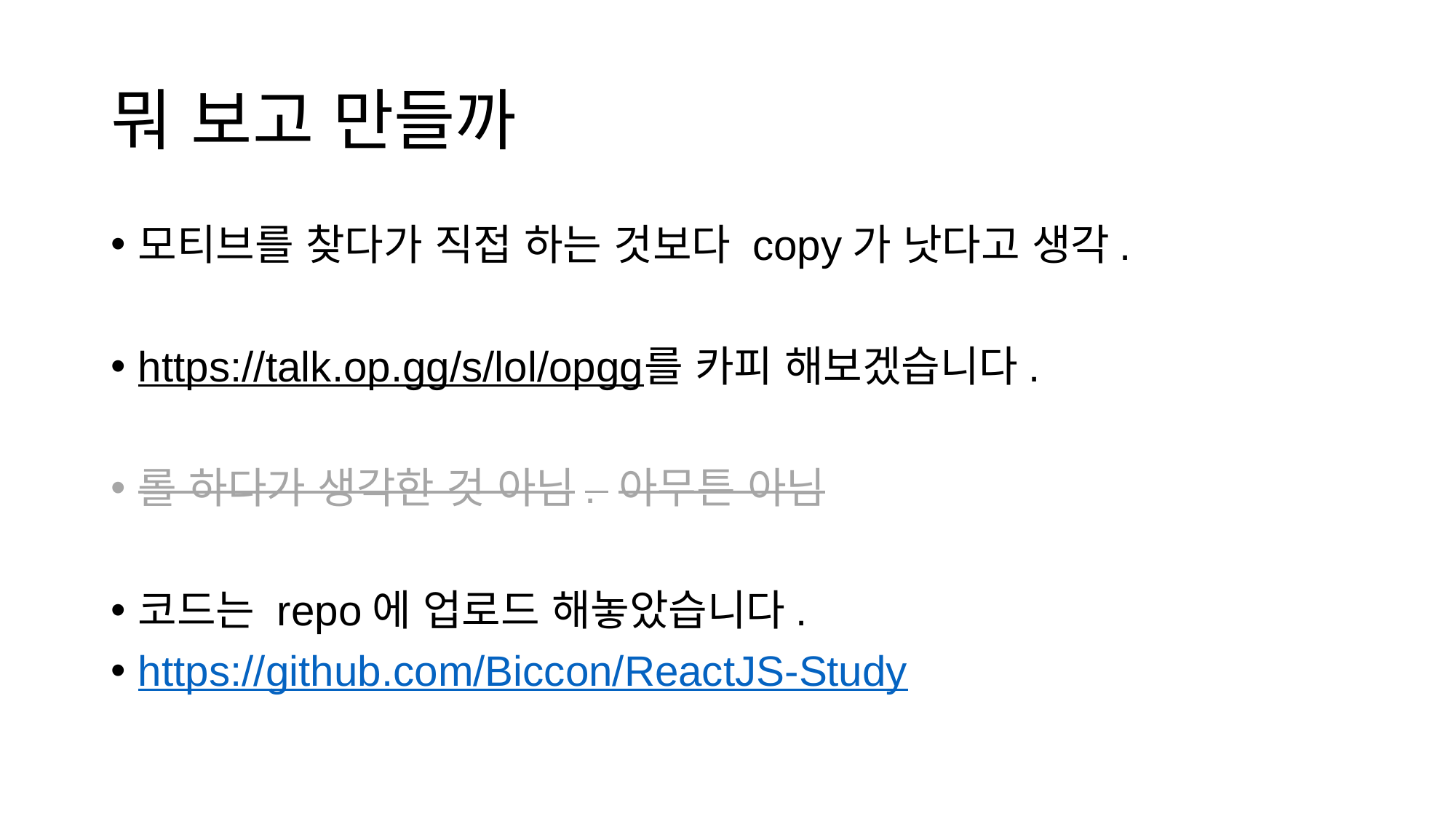

# 뭐 보고 만들까
모티브를 찾다가 직접 하는 것보다 copy가 낫다고 생각.

https://talk.op.gg/s/lol/opgg를 카피 해보겠습니다.

롤 하다가 생각한 것 아님. 아무튼 아님

코드는 repo에 업로드 해놓았습니다.
https://github.com/Biccon/ReactJS-Study